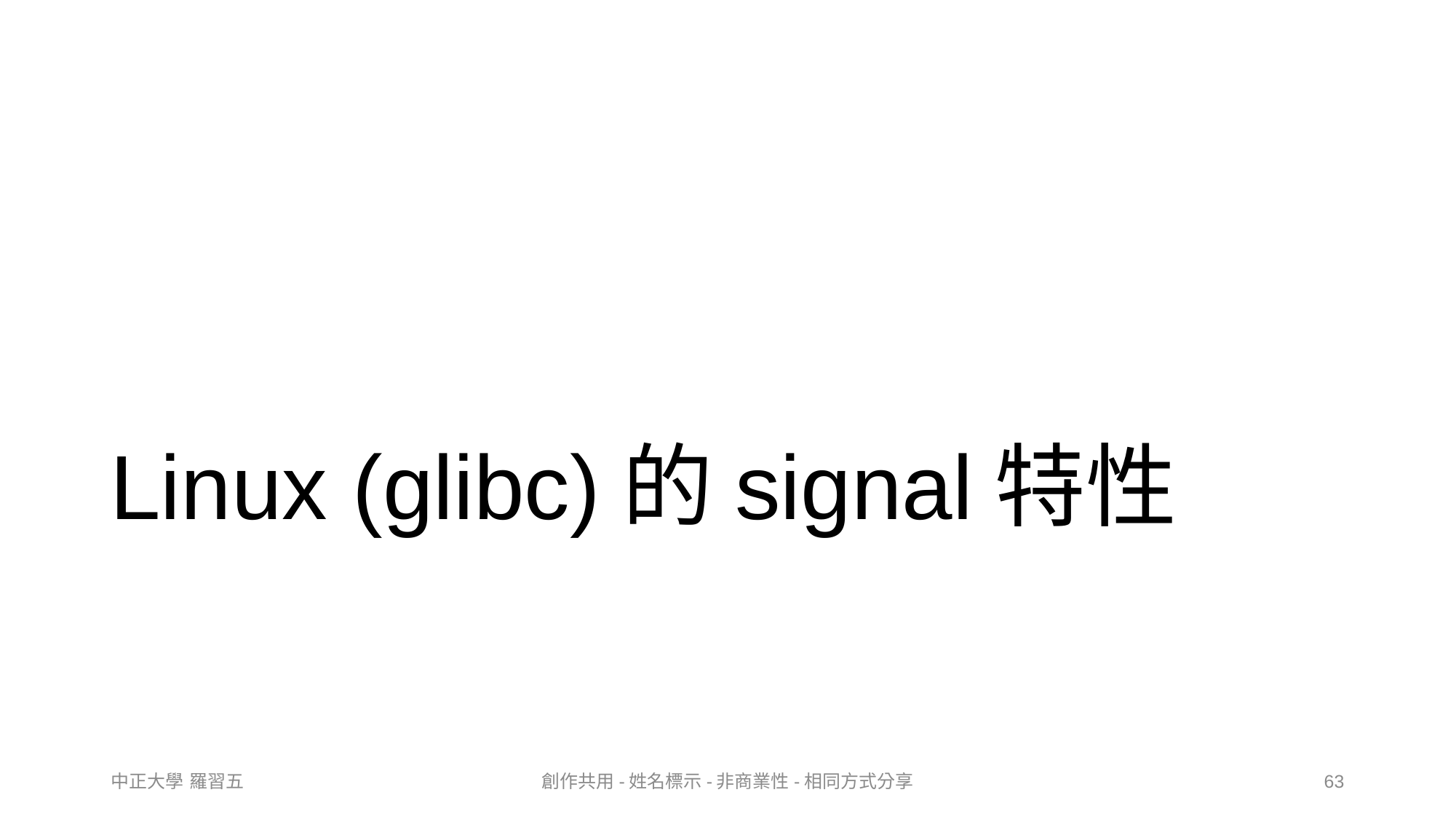

# Linux (glibc)的signal特性

中正大學 羅習五
創作共用-姓名標示-非商業性-相同方式分享
63